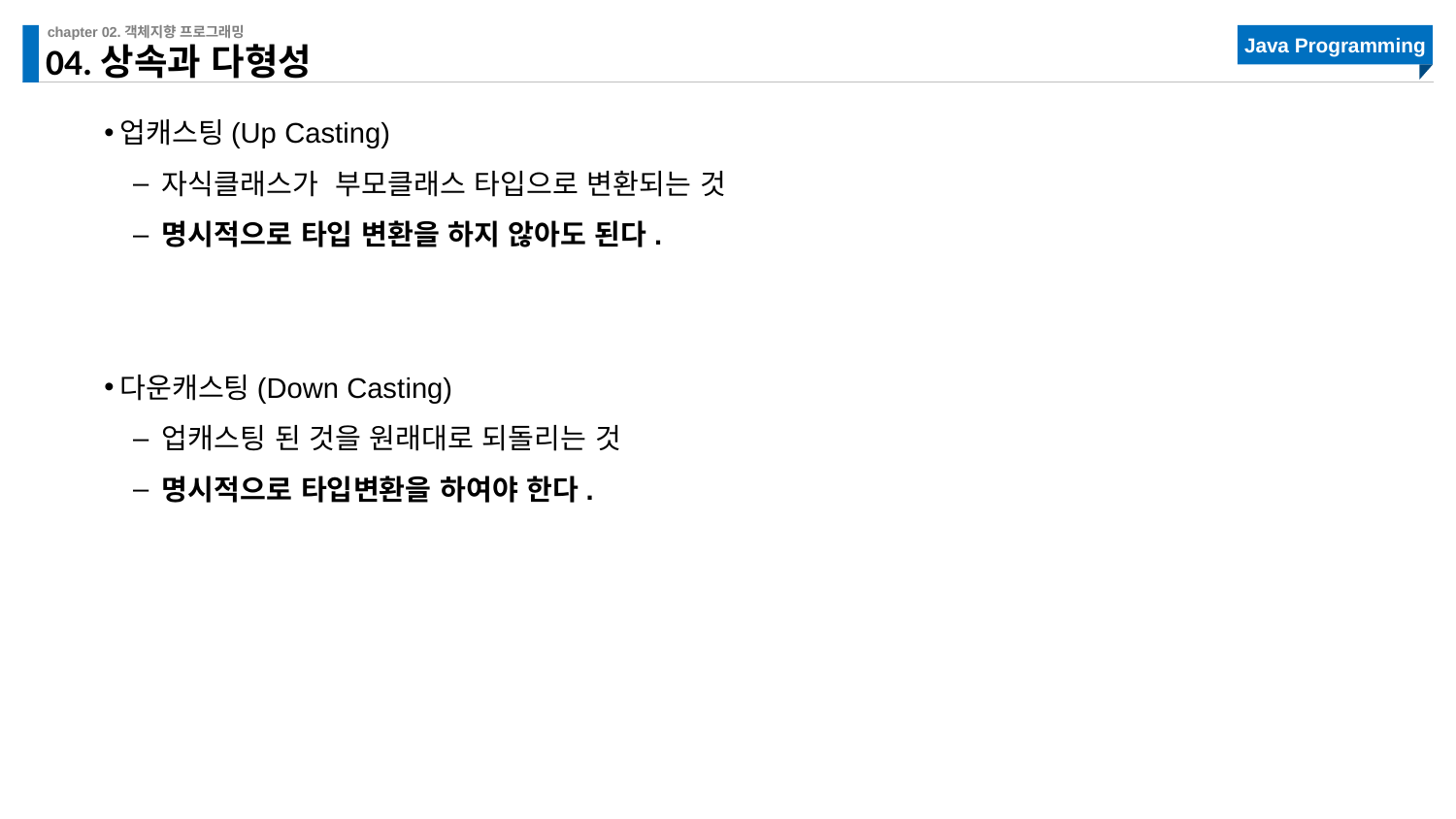

# 04.상속과 다형성
업캐스팅(Up Casting)
자식클래스가  부모클래스 타입으로 변환되는 것
명시적으로 타입 변환을 하지 않아도 된다.

다운캐스팅(Down Casting)
업캐스팅 된 것을 원래대로 되돌리는 것
명시적으로 타입변환을 하여야 한다.